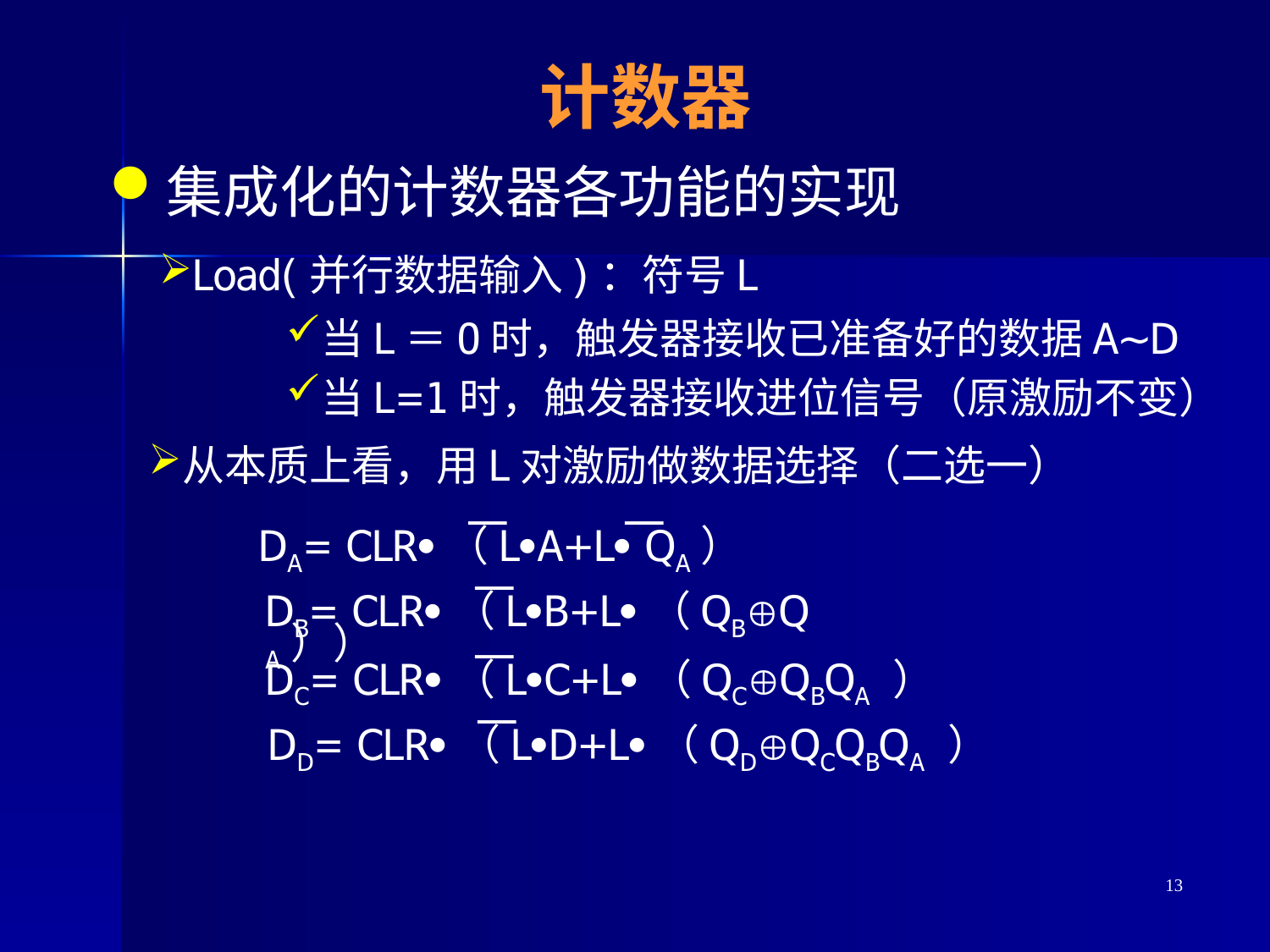

# 计数器
集成化的计数器各功能的实现

Load(并行数据输入)：符号L
当L＝0时，触发器接收已准备好的数据A~D
当L=1时，触发器接收进位信号（原激励不变）
从本质上看，用L对激励做数据选择（二选一）
                —         —
DA= CLR•（L•A+L• QA）
                —
DB= CLR•（L•B+L•（QB⊕QA））
                —
DC= CLR•（L•C+L•（QC⊕QBQA ）
                —
DD= CLR•（L•D+L•（QD⊕QCQBQA ）
13